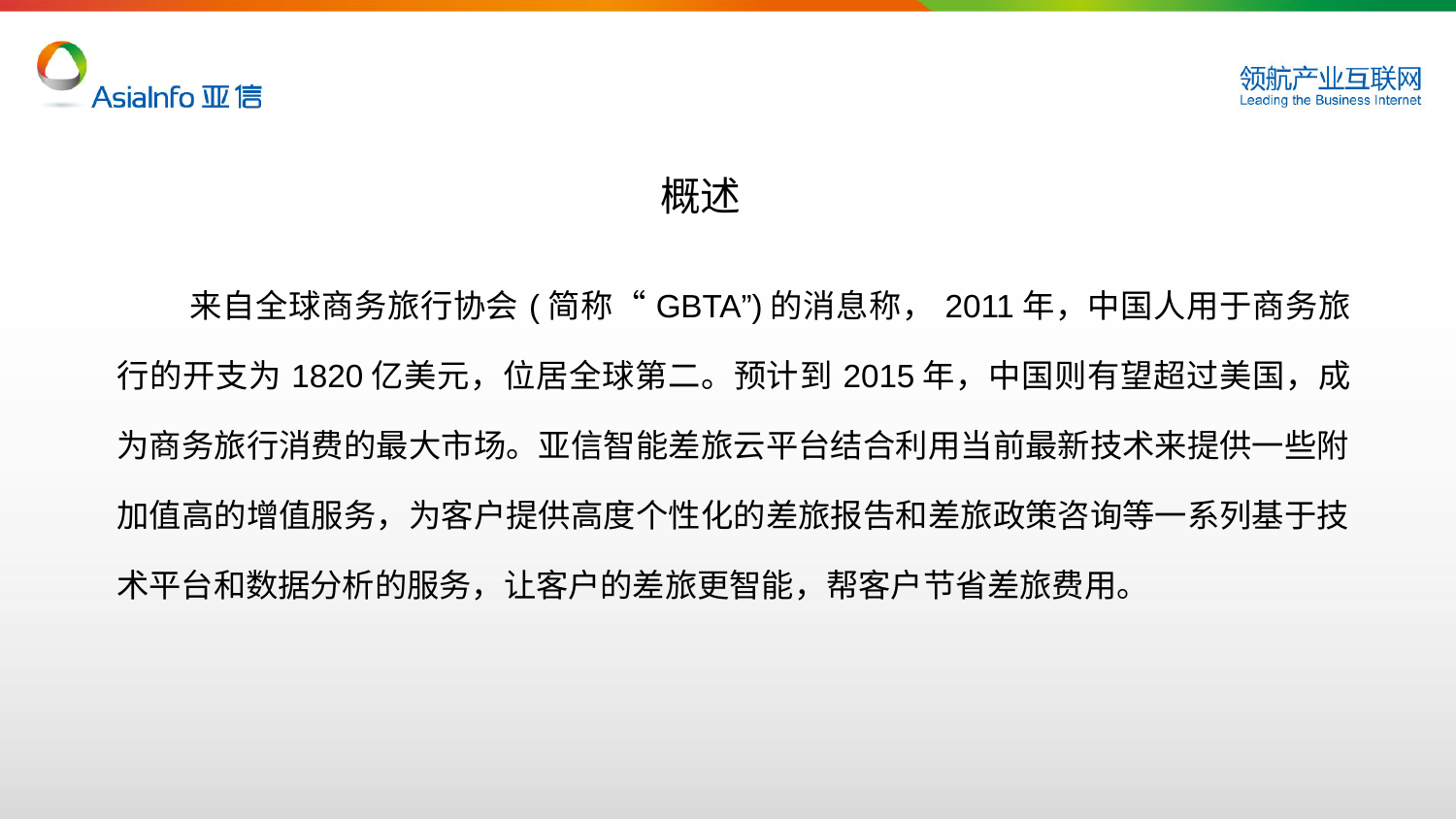

概述
来自全球商务旅行协会(简称“GBTA”)的消息称，2011年，中国人用于商务旅行的开支为1820亿美元，位居全球第二。预计到2015年，中国则有望超过美国，成为商务旅行消费的最大市场。亚信智能差旅云平台结合利用当前最新技术来提供一些附加值高的增值服务，为客户提供高度个性化的差旅报告和差旅政策咨询等一系列基于技术平台和数据分析的服务，让客户的差旅更智能，帮客户节省差旅费用。